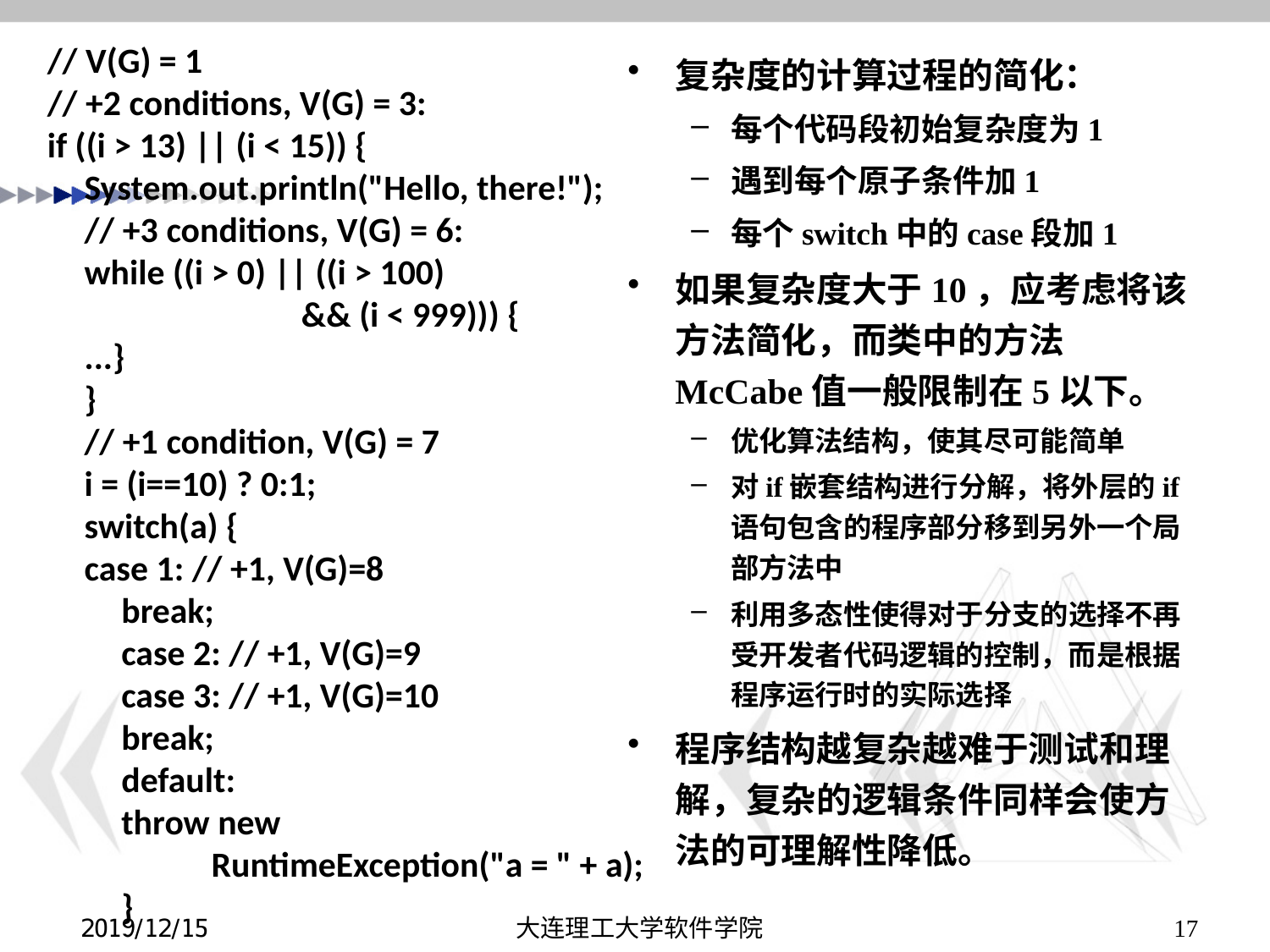

// V(G) = 1
// +2 conditions, V(G) = 3:
if ((i > 13) || (i < 15)) {
System.out.println("Hello, there!");
// +3 conditions, V(G) = 6:
while ((i > 0) || ((i > 100)
		&& (i < 999))) {
...}
}
// +1 condition, V(G) = 7
i = (i==10) ? 0:1;
switch(a) {
case 1: // +1, V(G)=8
break;
case 2: // +1, V(G)=9
case 3: // +1, V(G)=10
break;
default:
throw new
	RuntimeException("a = " + a);
}
# 复杂度的计算过程的简化：
每个代码段初始复杂度为1
遇到每个原子条件加1
每个switch中的case段加1
如果复杂度大于10，应考虑将该方法简化，而类中的方法McCabe值一般限制在5以下。
优化算法结构，使其尽可能简单
对if嵌套结构进行分解，将外层的if语句包含的程序部分移到另外一个局部方法中
利用多态性使得对于分支的选择不再受开发者代码逻辑的控制，而是根据程序运行时的实际选择
程序结构越复杂越难于测试和理解，复杂的逻辑条件同样会使方法的可理解性降低。
2019/12/15
大连理工大学软件学院
17